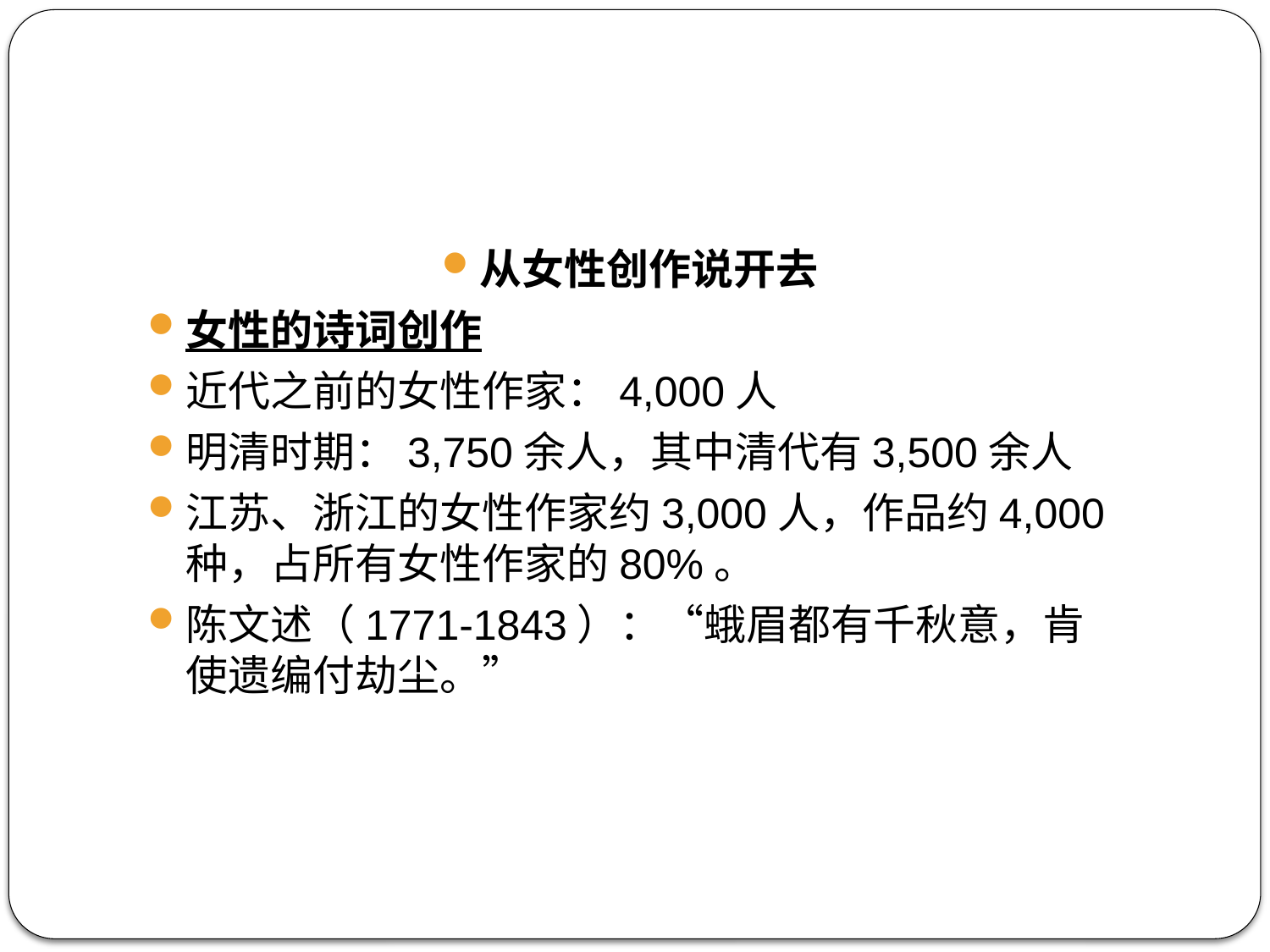

#
从女性创作说开去
女性的诗词创作
近代之前的女性作家：4,000人
明清时期：3,750余人，其中清代有3,500余人
江苏、浙江的女性作家约3,000人，作品约4,000种，占所有女性作家的80%。
陈文述（1771-1843）：“蛾眉都有千秋意，肯使遗编付劫尘。”